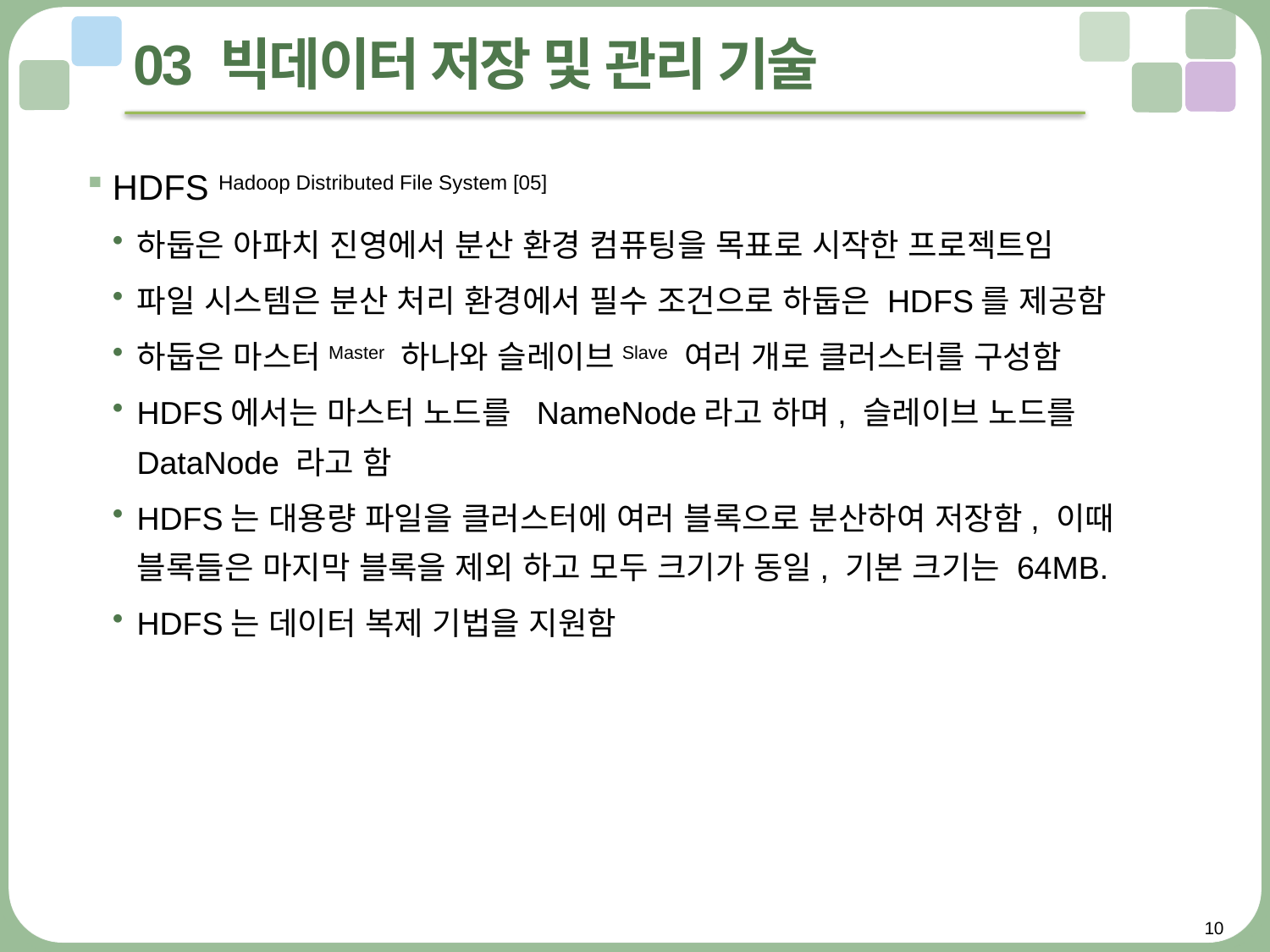

# 03 빅데이터 저장 및 관리 기술
HDFS Hadoop Distributed File System [05]
하둡은 아파치 진영에서 분산 환경 컴퓨팅을 목표로 시작한 프로젝트임
파일 시스템은 분산 처리 환경에서 필수 조건으로 하둡은 HDFS를 제공함
하둡은 마스터Master 하나와 슬레이브Slave 여러 개로 클러스터를 구성함
HDFS에서는 마스터 노드를  NameNode라고 하며, 슬레이브 노드를 DataNode 라고 함
HDFS는 대용량 파일을 클러스터에 여러 블록으로 분산하여 저장함, 이때 블록들은 마지막 블록을 제외 하고 모두 크기가 동일, 기본 크기는 64MB.
HDFS는 데이터 복제 기법을 지원함